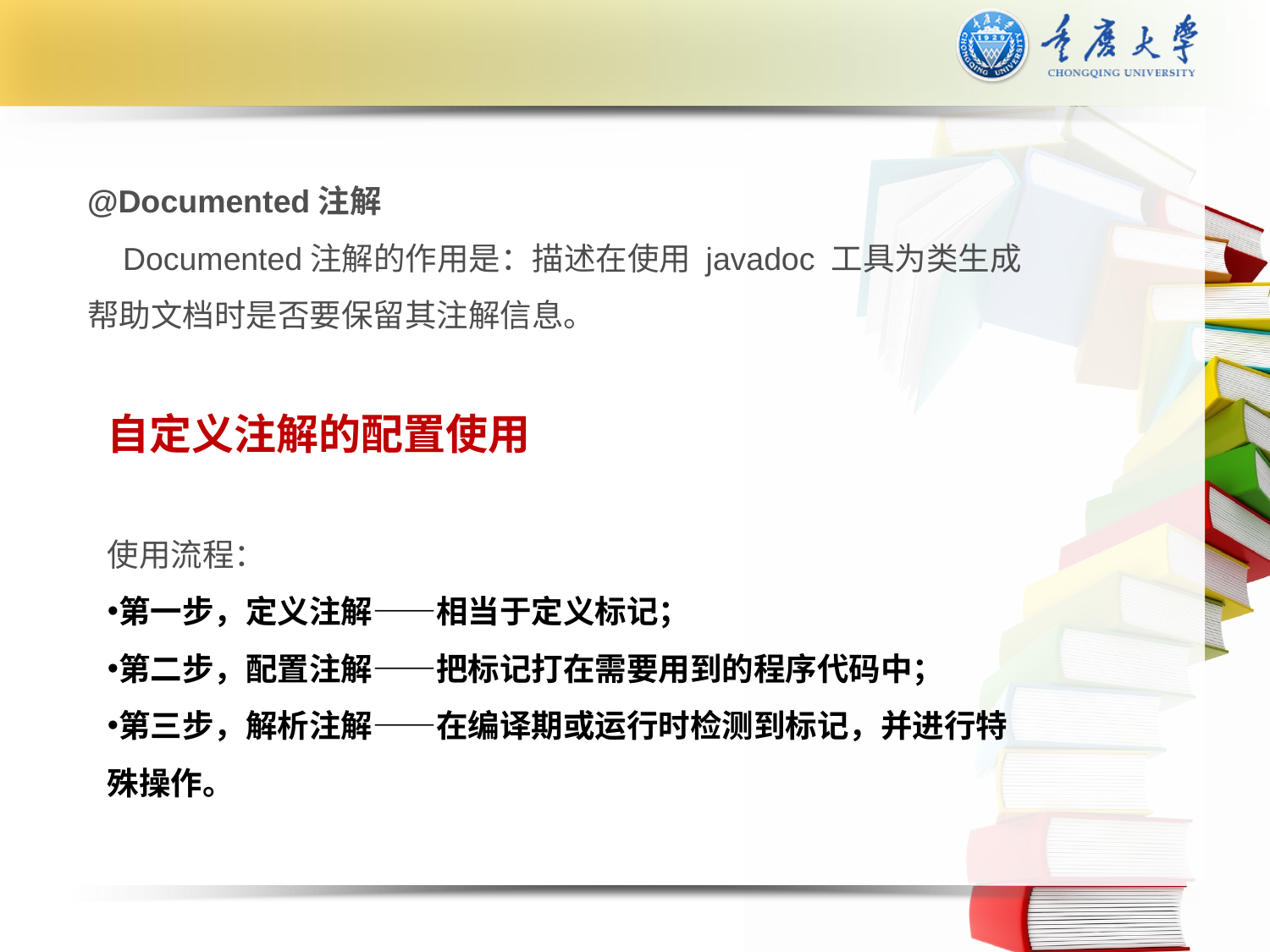

@Documented注解
    Documented注解的作用是：描述在使用 javadoc 工具为类生成帮助文档时是否要保留其注解信息。

自定义注解的配置使用

使用流程：
第一步，定义注解——相当于定义标记；
第二步，配置注解——把标记打在需要用到的程序代码中；
第三步，解析注解——在编译期或运行时检测到标记，并进行特殊操作。